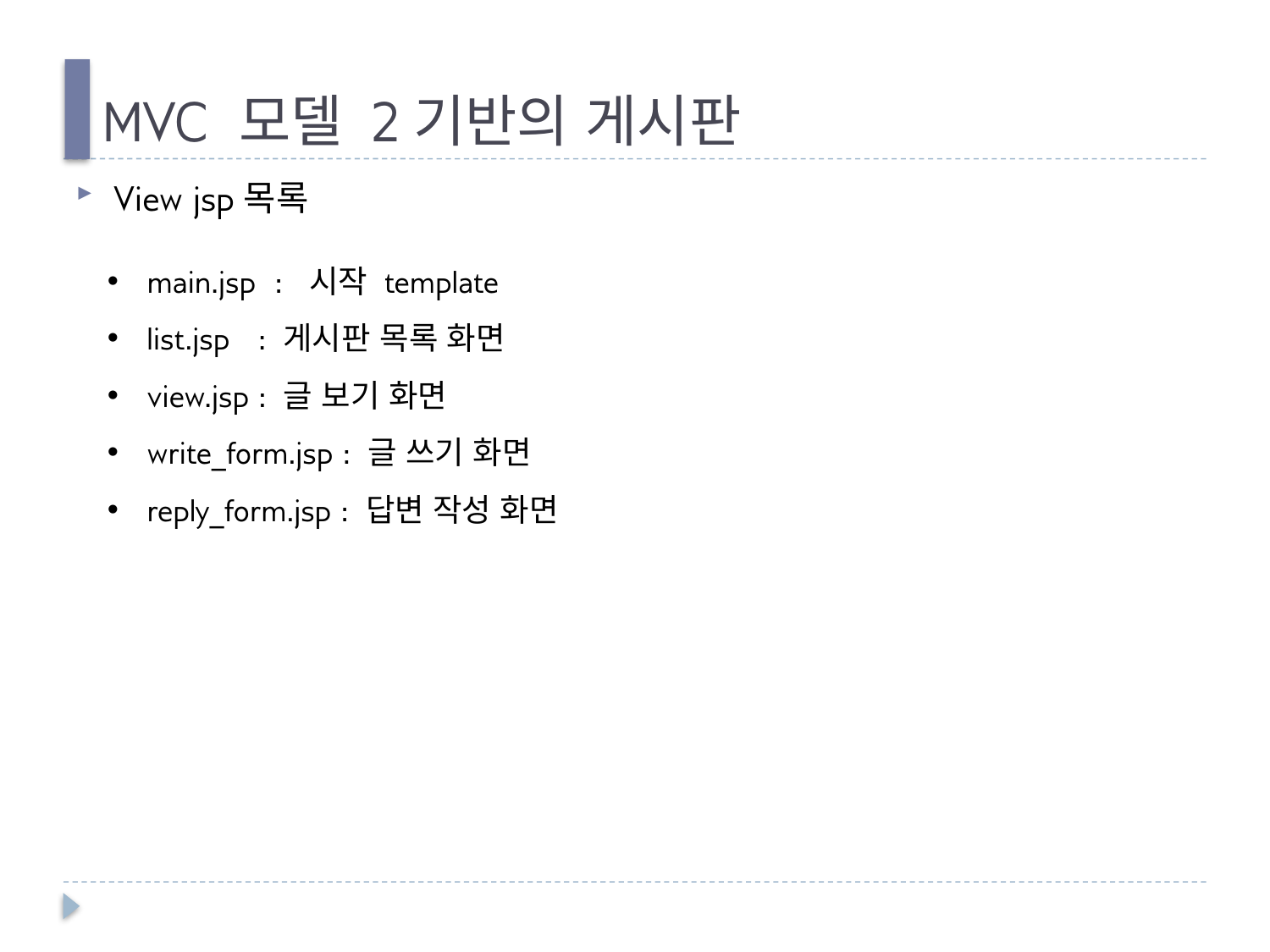

# MVC 모델 2기반의 게시판
View jsp목록
main.jsp  :  시작 template
list.jsp   : 게시판 목록 화면
view.jsp : 글 보기 화면
write_form.jsp : 글 쓰기 화면
reply_form.jsp : 답변 작성 화면